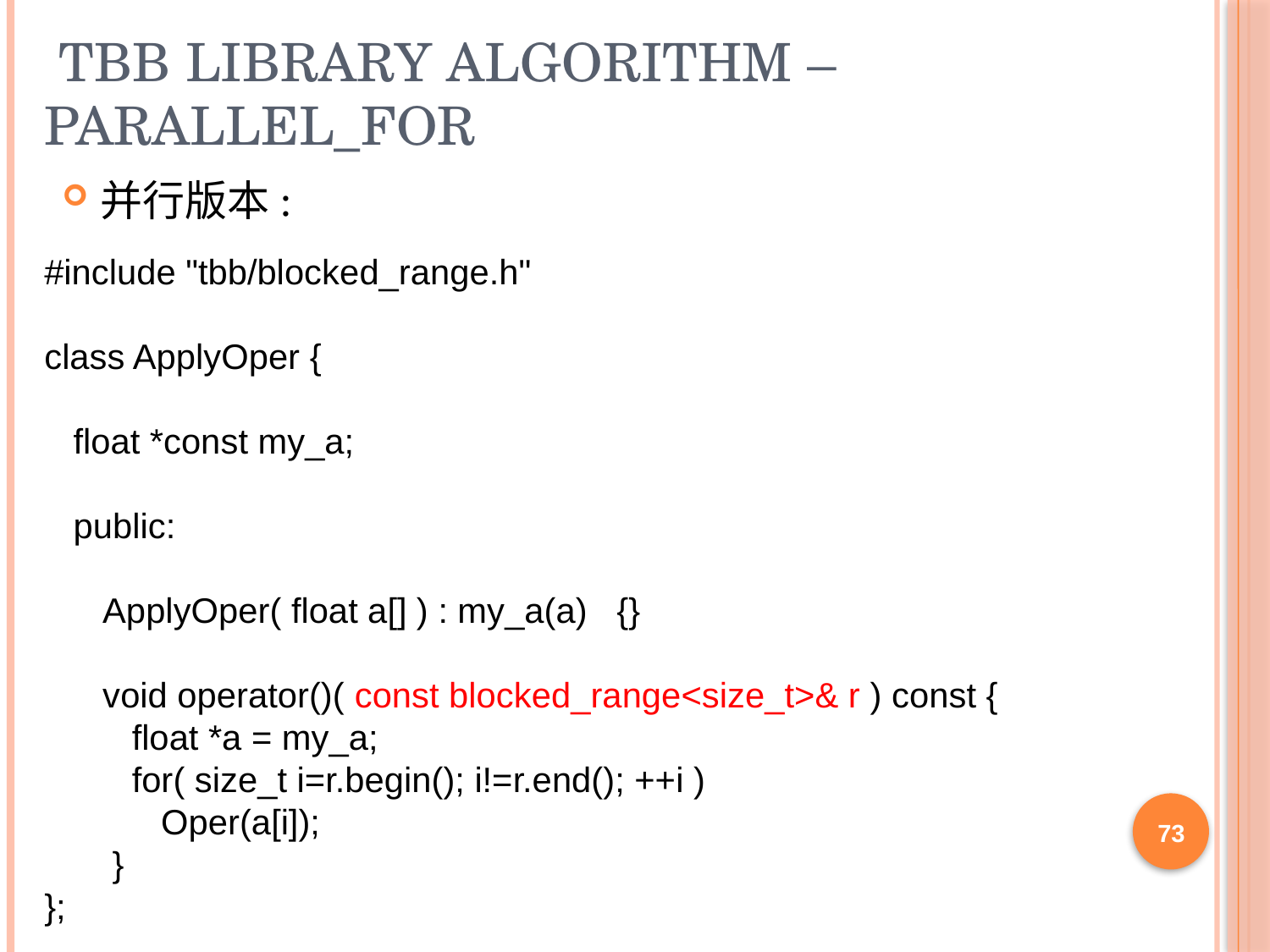

# TBB Library Algorithm – parallel_for
并行版本:

#include "tbb/blocked_range.h"

class ApplyOper {

   float *const my_a;

   public:

      ApplyOper( float a[] ) : my_a(a)   {}

      void operator()( const blocked_range<size_t>& r ) const {
         float *a = my_a;
         for( size_t i=r.begin(); i!=r.end(); ++i )
            Oper(a[i]);
       }
};
73